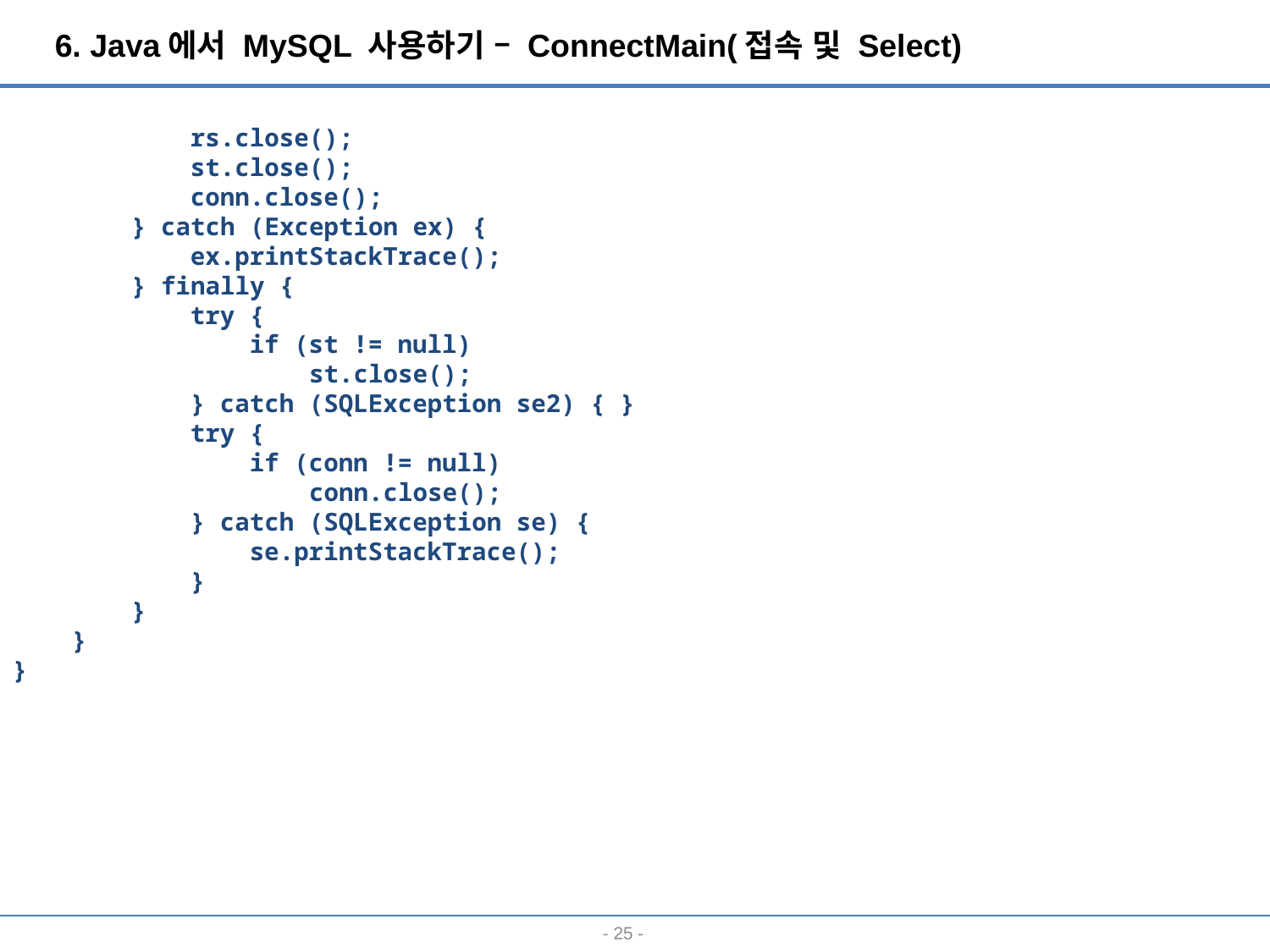

6. Java에서 MySQL 사용하기 – ConnectMain(접속 및 Select)

            rs.close();
            st.close();
            conn.close();
        } catch (Exception ex) {
            ex.printStackTrace();
        } finally {
            try {
                if (st != null)
                    st.close();
            } catch (SQLException se2) { }
            try {
                if (conn != null)
                    conn.close();
            } catch (SQLException se) {
                se.printStackTrace();
            }
        }
    }
}
- 25 -